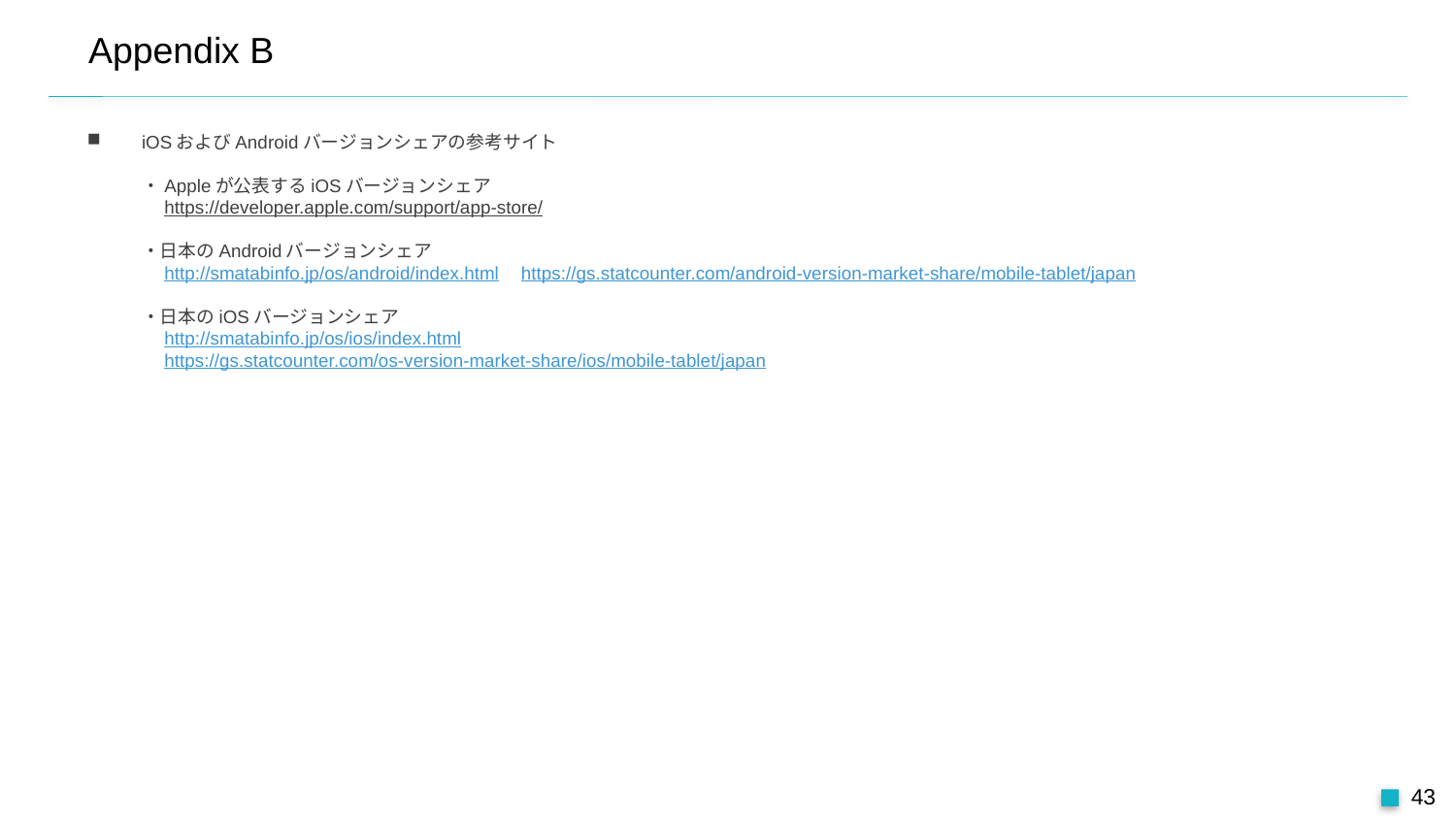

# Appendix B
iOSおよびAndroidバージョンシェアの参考サイト
・Appleが公表するiOSバージョンシェア
　https://developer.apple.com/support/app-store/
・日本のAndroidバージョンシェア
　http://smatabinfo.jp/os/android/index.html
　https://gs.statcounter.com/android-version-market-share/mobile-tablet/japan
・日本のiOSバージョンシェア
　http://smatabinfo.jp/os/ios/index.html
　https://gs.statcounter.com/os-version-market-share/ios/mobile-tablet/japan